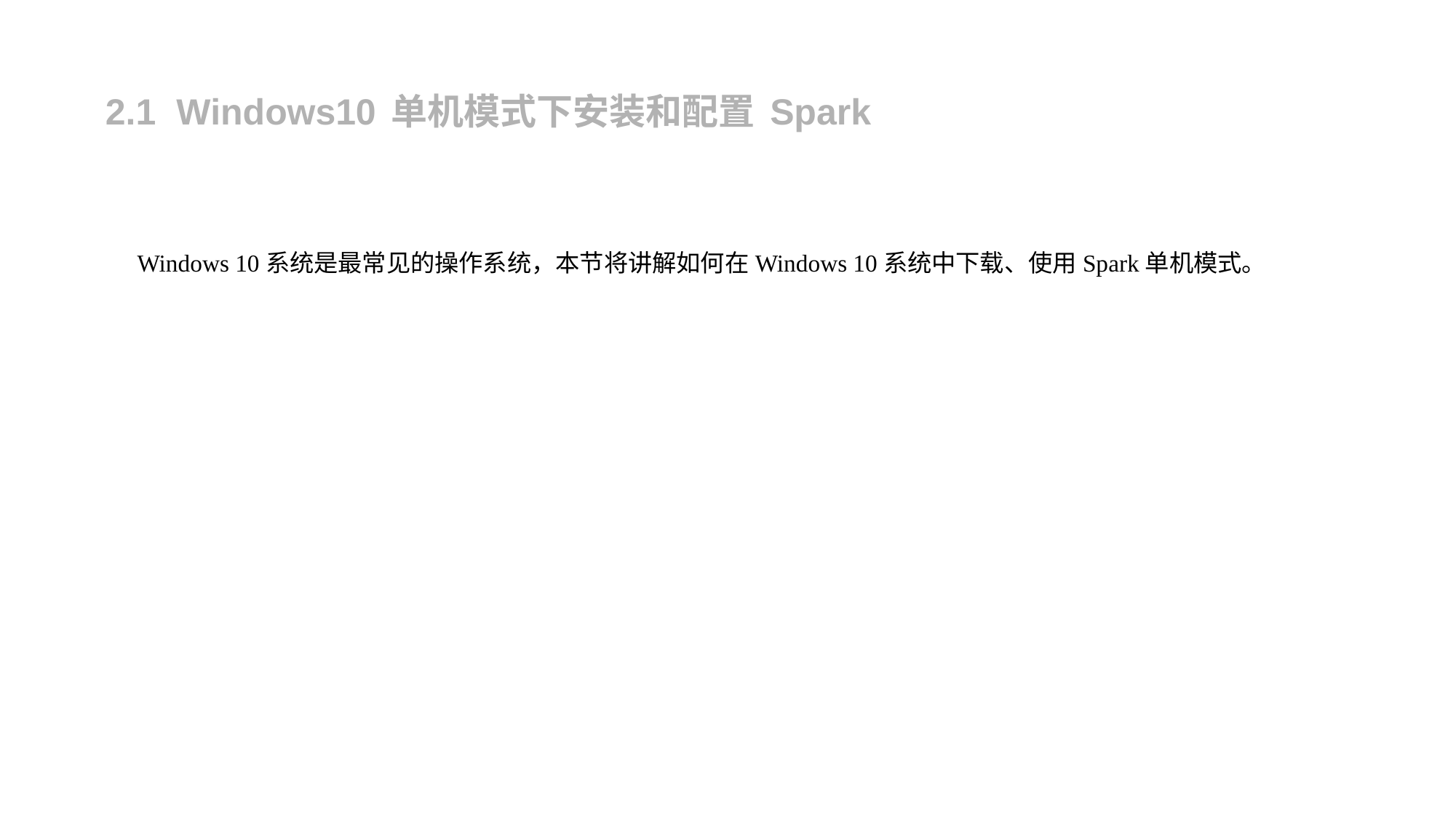

# 2.1  Windows10单机模式下安装和配置Spark
Windows 10系统是最常见的操作系统，本节将讲解如何在Windows 10系统中下载、使用Spark单机模式。